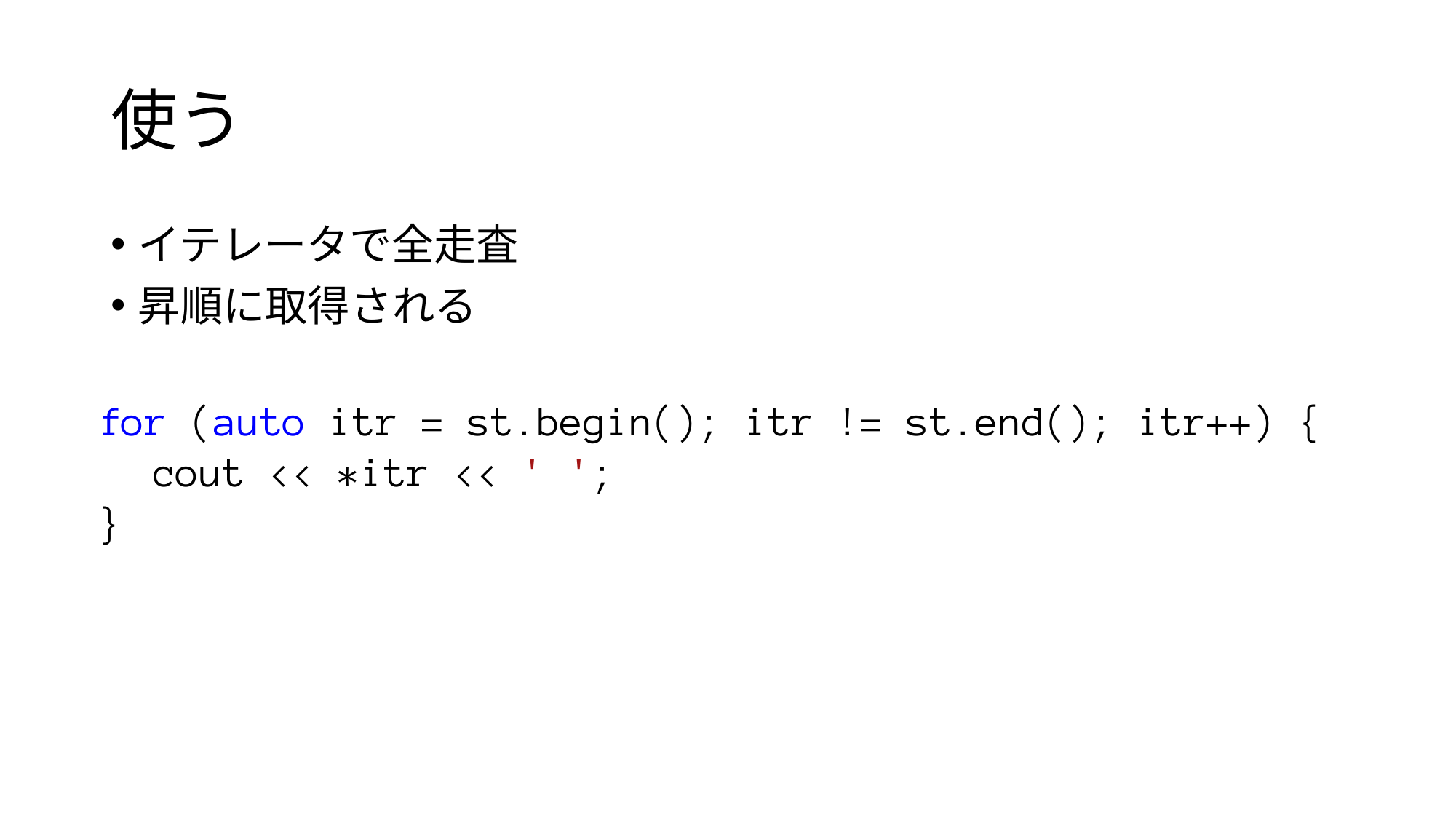

# 使う
イテレータで全走査
昇順に取得される
for (auto itr = st.begin(); itr != st.end(); itr++) {
cout << *itr << ' ';
}